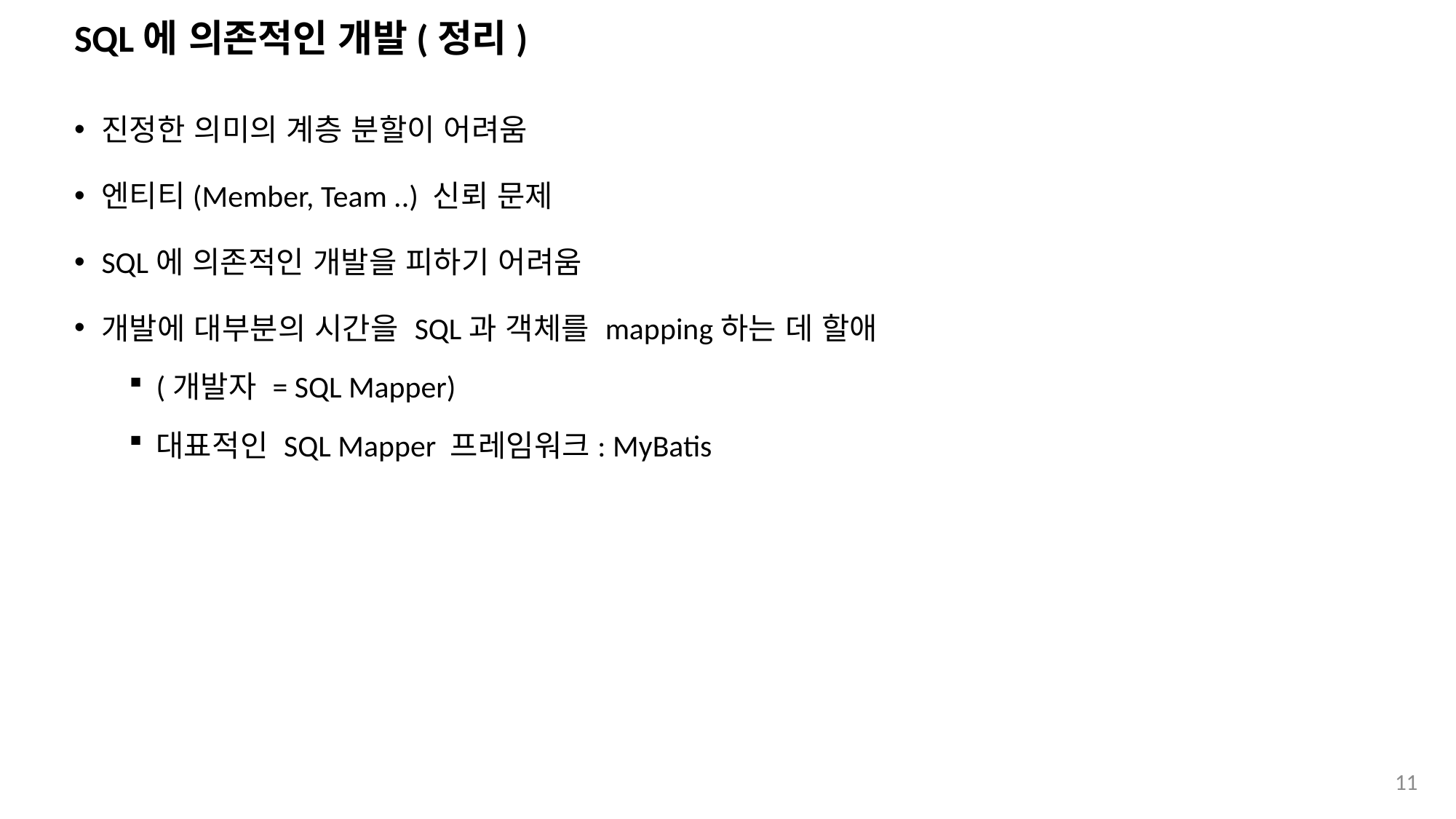

# SQL에 의존적인 개발(정리)
진정한 의미의 계층 분할이 어려움
엔티티(Member, Team ..) 신뢰 문제
SQL에 의존적인 개발을 피하기 어려움
개발에 대부분의 시간을 SQL과 객체를 mapping하는 데 할애
(개발자 = SQL Mapper)
대표적인 SQL Mapper 프레임워크: MyBatis

11